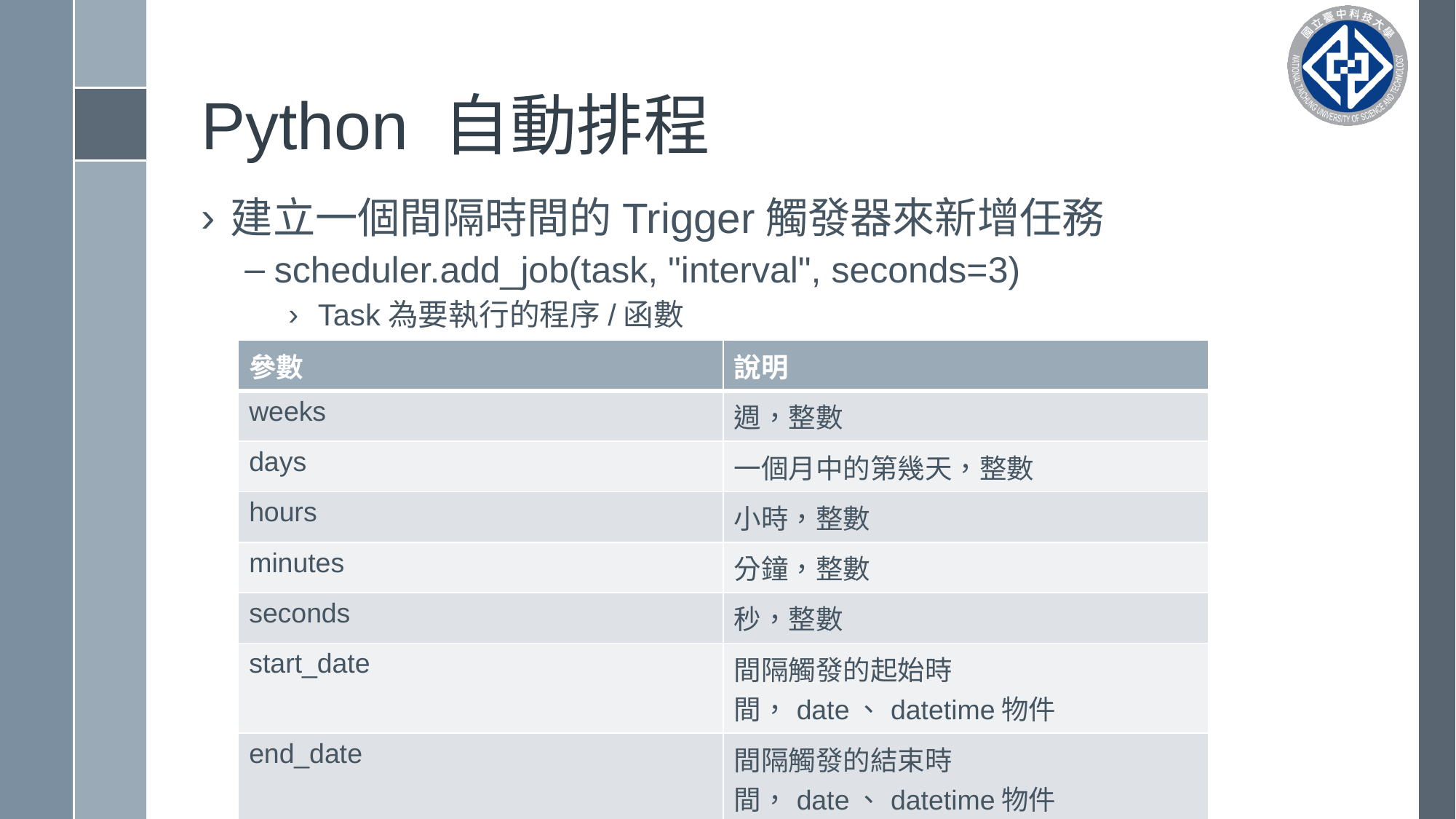

# Python 自動排程
建立一個間隔時間的Trigger觸發器來新增任務
scheduler.add_job(task, "interval", seconds=3)
Task為要執行的程序/函數
| 參數 | 說明 |
| --- | --- |
| weeks | 週，整數 |
| days | 一個月中的第幾天，整數 |
| hours | 小時，整數 |
| minutes | 分鐘，整數 |
| seconds | 秒，整數 |
| start\_date | 間隔觸發的起始時間，date、datetime物件 |
| end\_date | 間隔觸發的結束時間，date、datetime物件 |